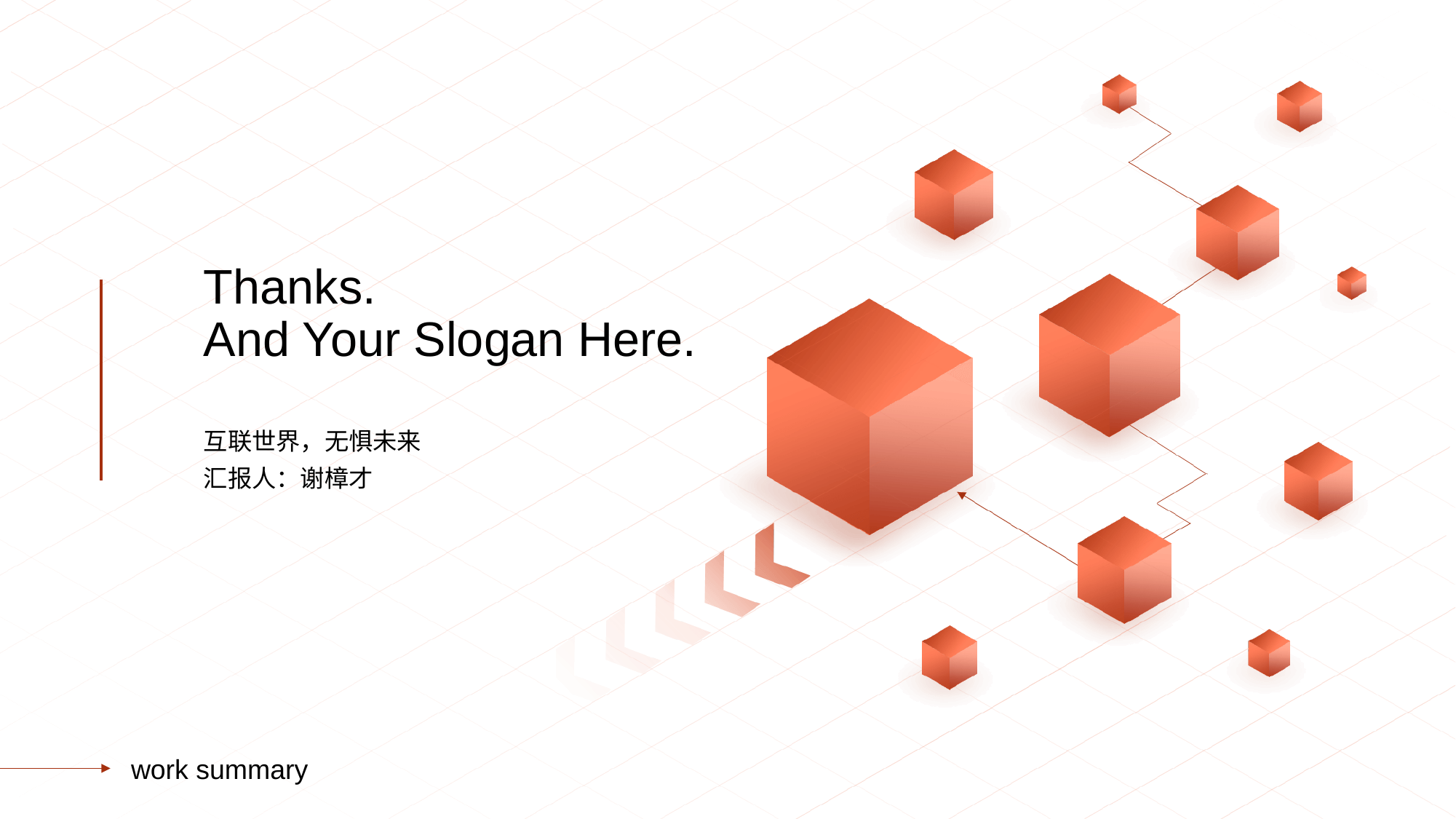

# Thanks. And Your Slogan Here.
互联世界，无惧未来
汇报人：谢樟才